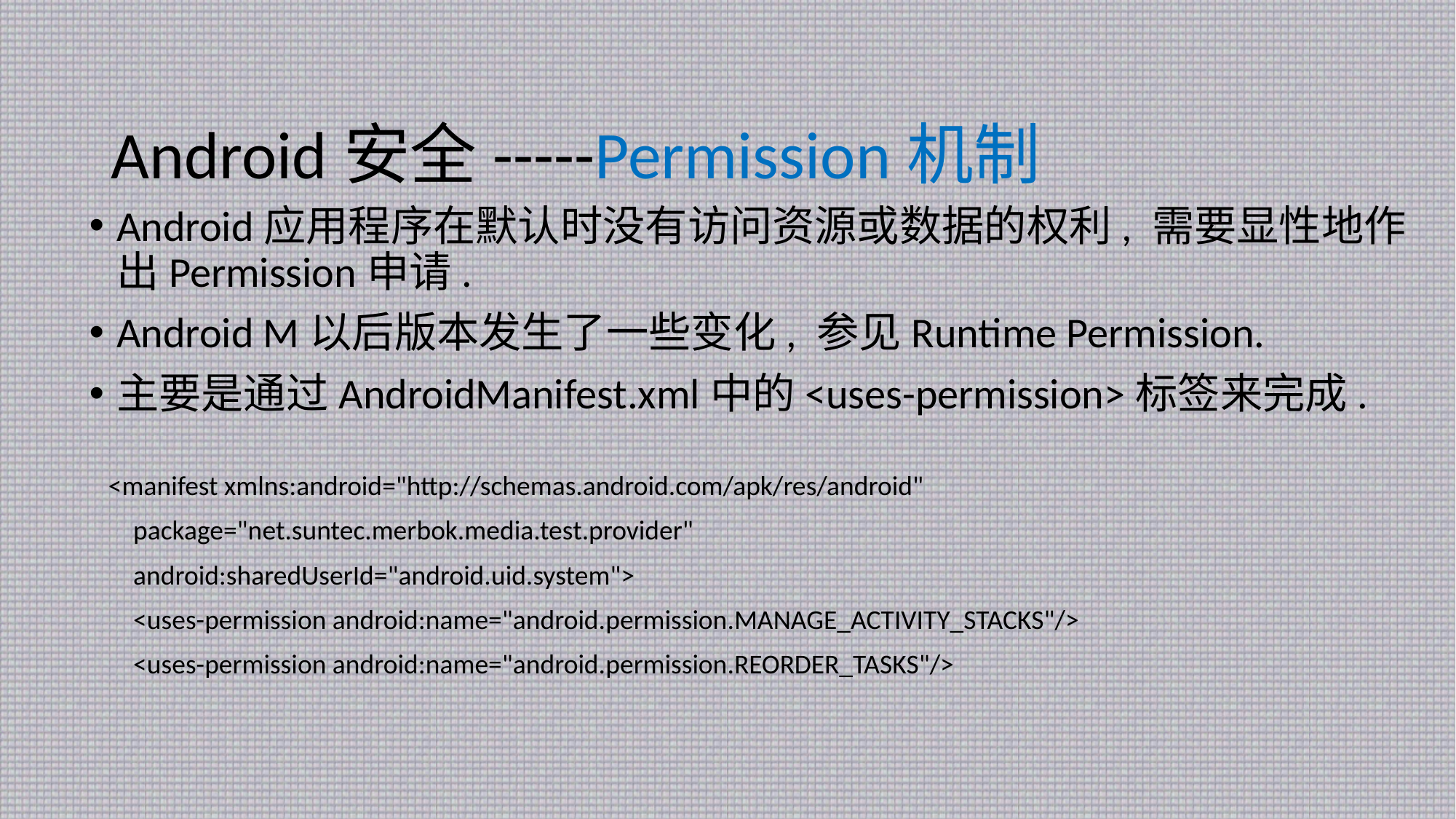

# Android安全-----Permission机制

Android应用程序在默认时没有访问资源或数据的权利, 需要显性地作出Permission申请.
Android M以后版本发生了一些变化, 参见Runtime Permission.
主要是通过AndroidManifest.xml中的<uses-permission>标签来完成.
<manifest xmlns:android="http://schemas.android.com/apk/res/android"
    package="net.suntec.merbok.media.test.provider"
    android:sharedUserId="android.uid.system">
    <uses-permission android:name="android.permission.MANAGE_ACTIVITY_STACKS"/>
    <uses-permission android:name="android.permission.REORDER_TASKS"/>